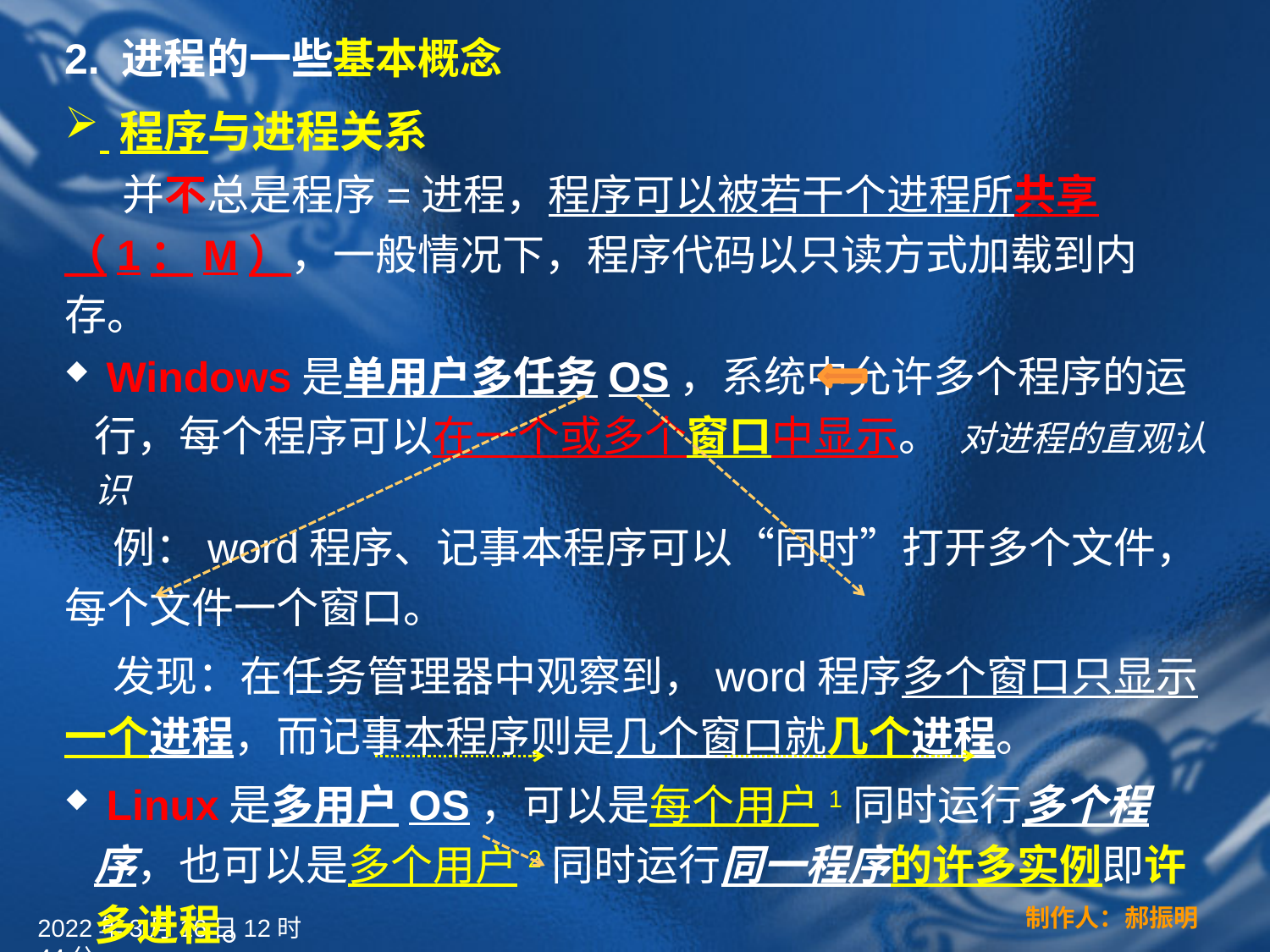

2. 进程的一些基本概念
 程序与进程关系
     并不总是程序=进程，程序可以被若干个进程所共享（1：M），一般情况下，程序代码以只读方式加载到内存。
 Windows是单用户多任务OS，系统中允许多个程序的运行，每个程序可以在一个或多个窗口中显示。  对进程的直观认识
    例：word程序、记事本程序可以“同时”打开多个文件，每个文件一个窗口。
    发现：在任务管理器中观察到，word程序多个窗口只显示一个进程，而记事本程序则是几个窗口就几个进程。
 Linux是多用户OS，可以是每个用户1同时运行多个程序，也可以是多个用户2同时运行同一程序的许多实例即许多进程。
  Linux在各进程间共享程序代码1和系统函数库2，即：任何时刻内存中都只有代码的一份拷贝（后例）--节省内存。

制作人：郝振明
2022年3月16日12时44分